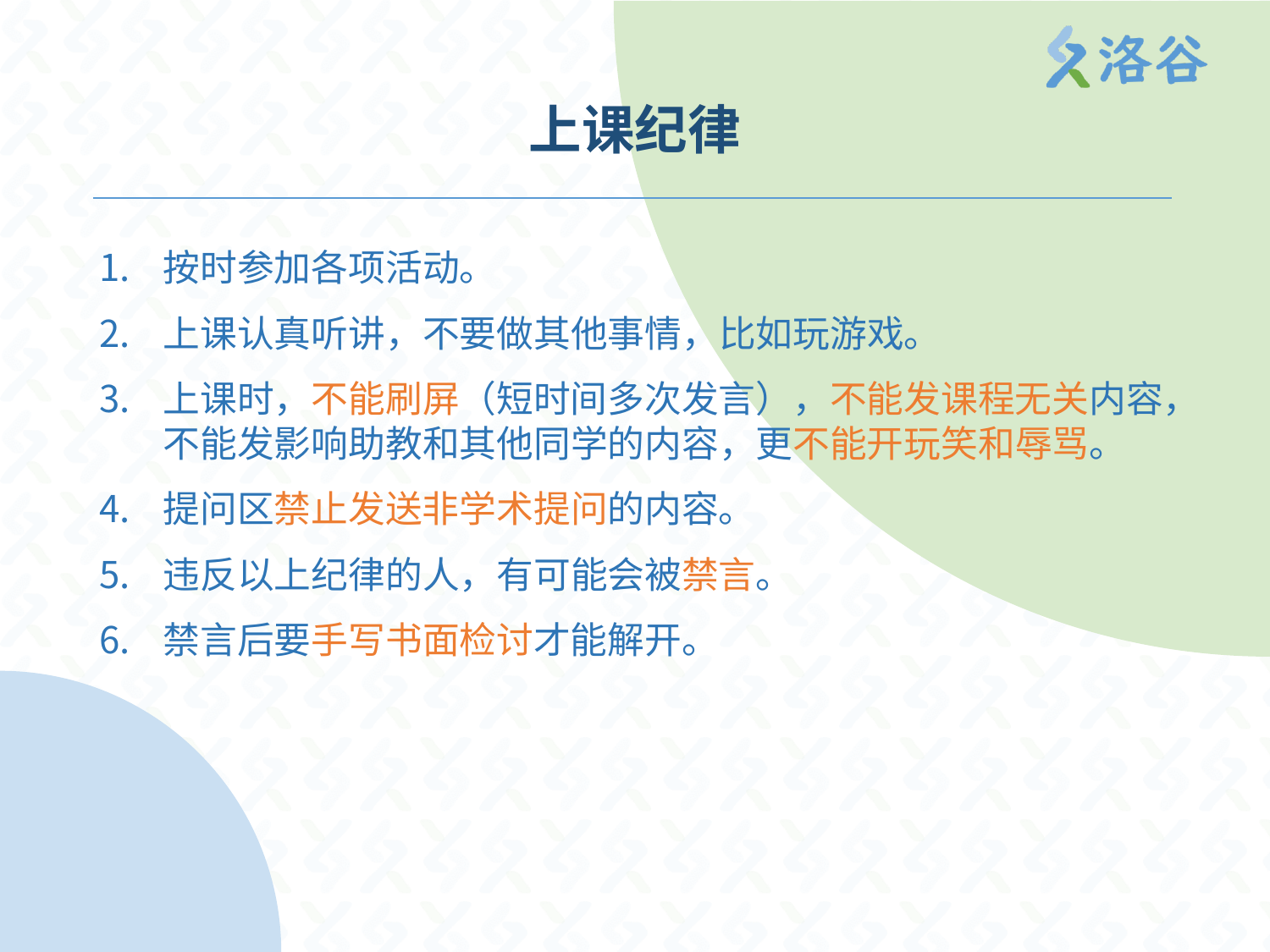

# 上课纪律
按时参加各项活动。
上课认真听讲，不要做其他事情，比如玩游戏。
上课时，不能刷屏（短时间多次发言），不能发课程无关内容，不能发影响助教和其他同学的内容，更不能开玩笑和辱骂。
提问区禁止发送非学术提问的内容。
违反以上纪律的人，有可能会被禁言。
禁言后要手写书面检讨才能解开。